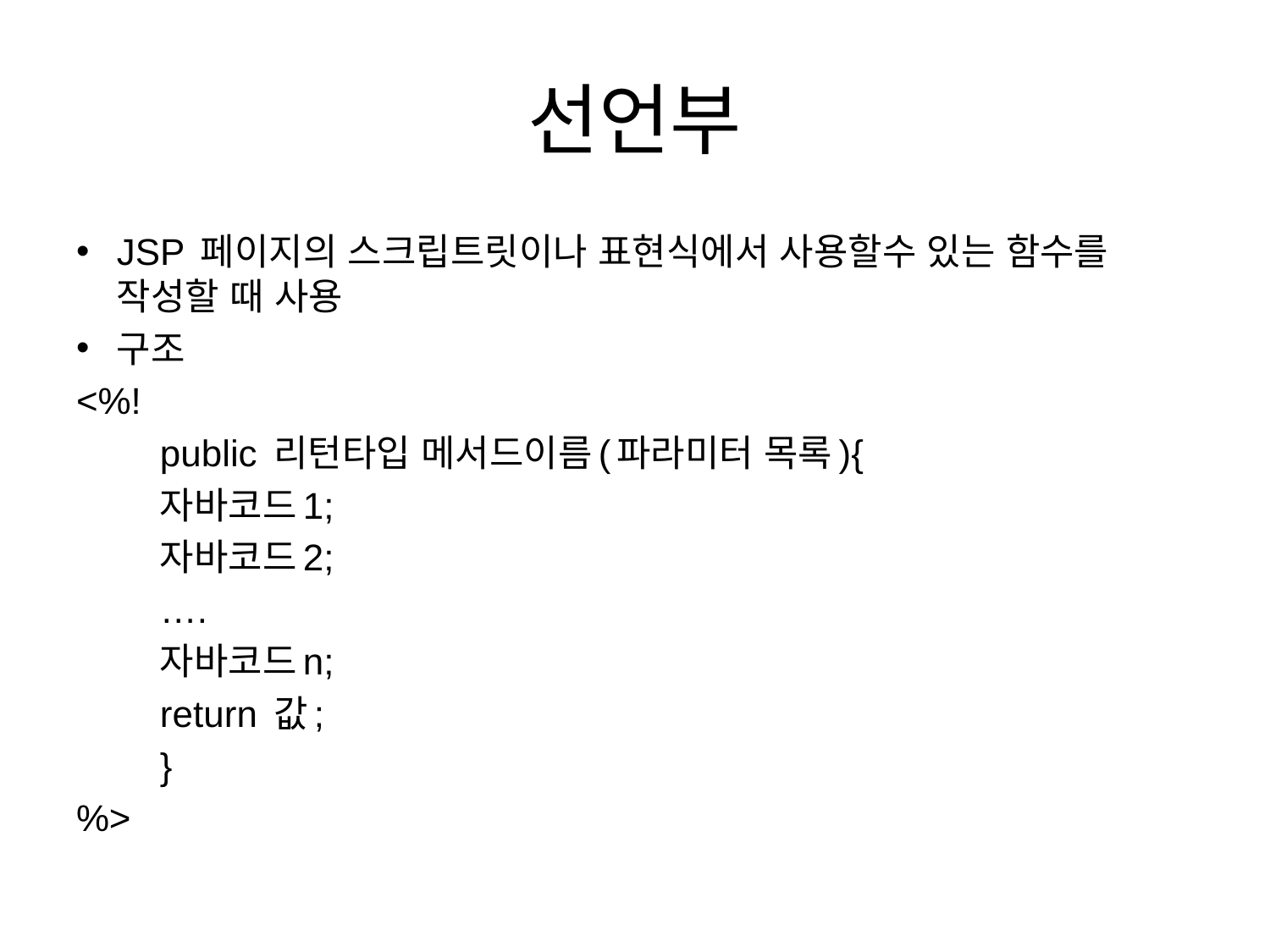

# 선언부
JSP 페이지의 스크립트릿이나 표현식에서 사용할수 있는 함수를 작성할 때 사용
구조
<%!
	public 리턴타입 메서드이름(파라미터 목록){
	자바코드1;
	자바코드2;
	….
	자바코드n;
	return 값;
	}
%>